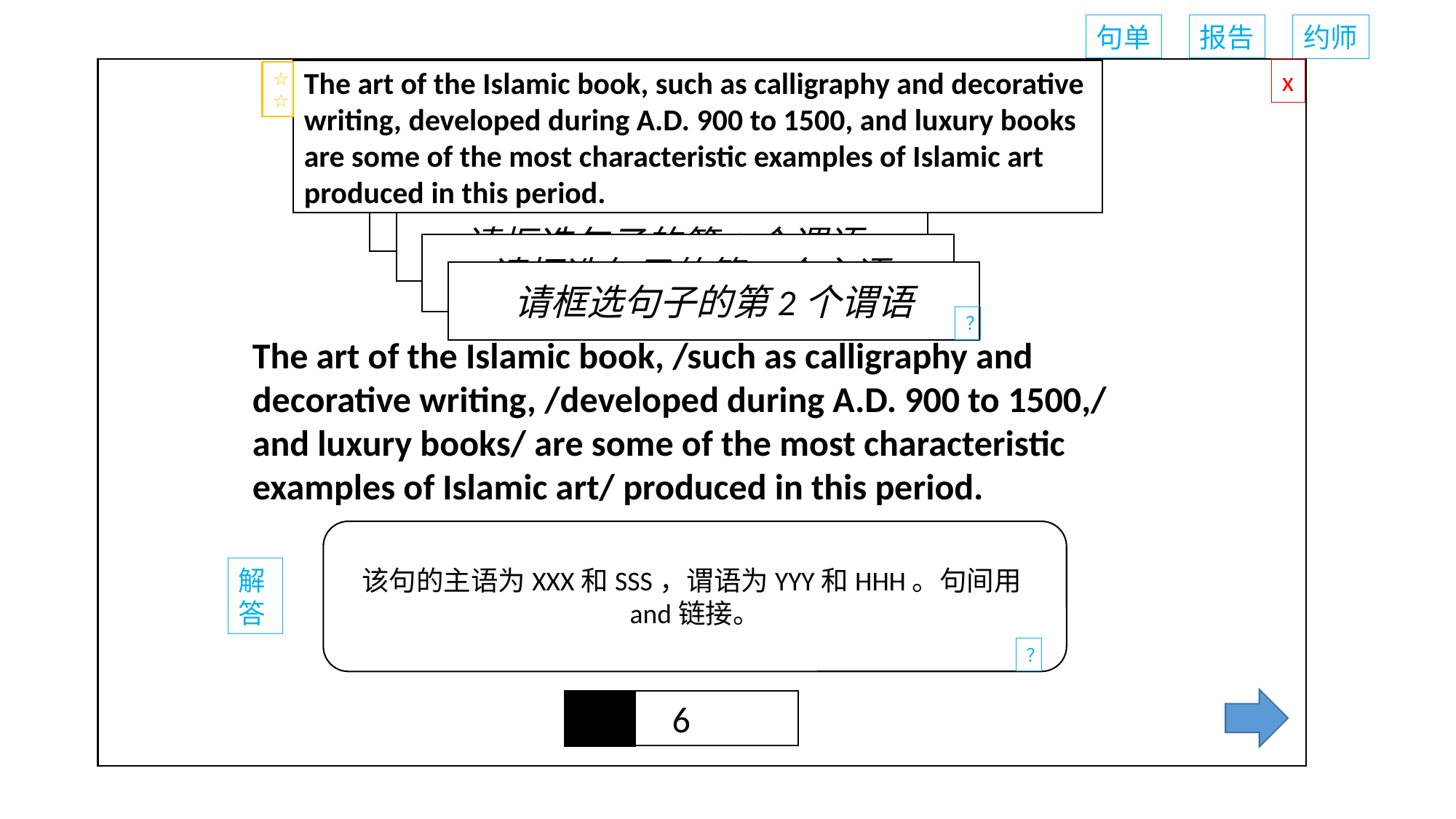

句单
报告
约师

x
The art of the Islamic book, such as calligraphy and decorative writing, developed during A.D. 900 to 1500, and luxury books are some of the most characteristic examples of Islamic art produced in this period.
☆☆
00: 00
请框选句子的第1个主语
请框选句子的第1个谓语
？
请框选句子的第2个主语
？
请框选句子的第2个谓语
？
？
The art of the Islamic book, /such as calligraphy and decorative writing, /developed during A.D. 900 to 1500,/ and luxury books/ are some of the most characteristic examples of Islamic art/ produced in this period.
该句的主语为XXX和SSS，谓语为YYY和HHH。句间用and链接。
解
答
？

6